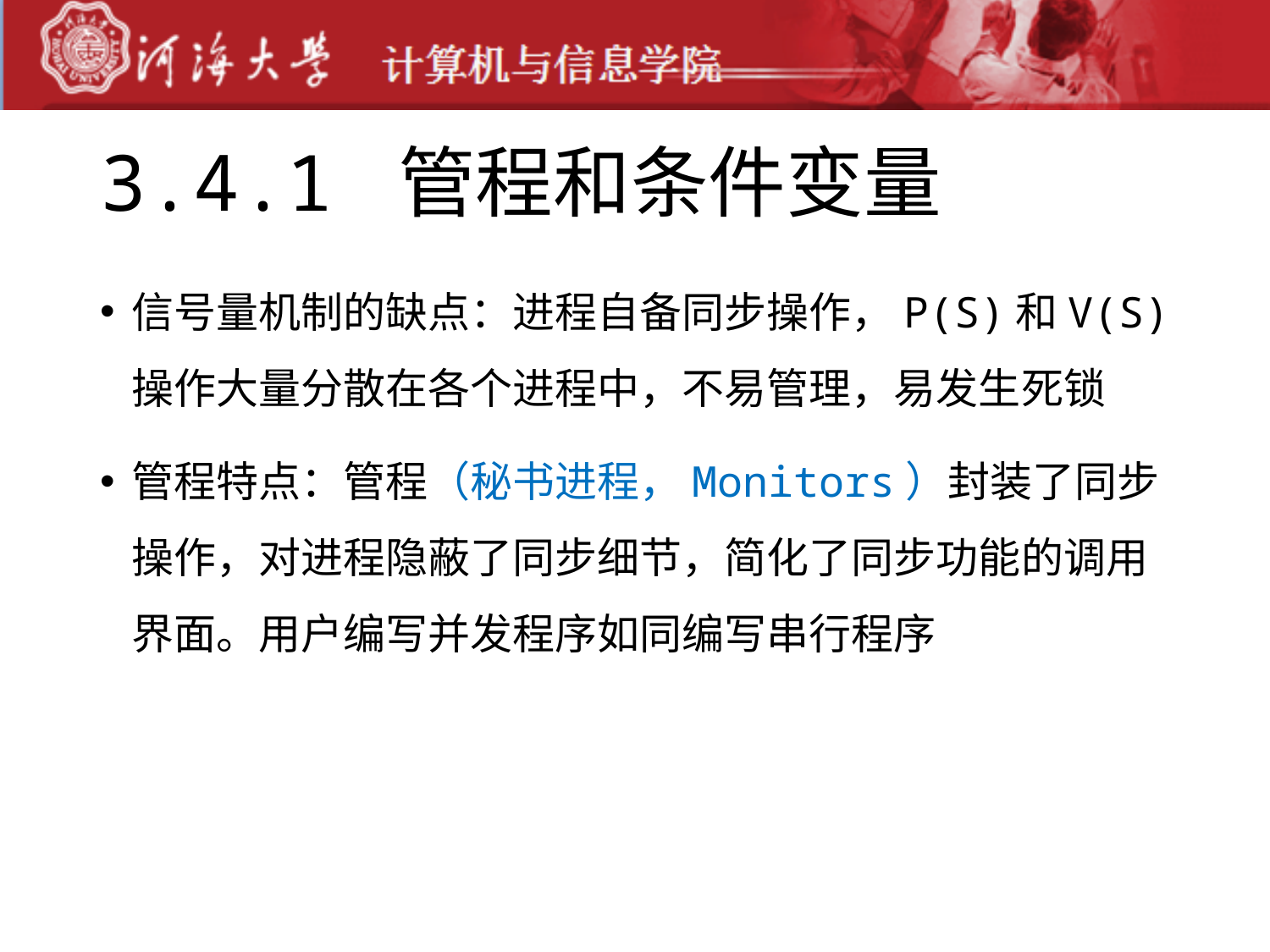

# 3.4.1 管程和条件变量
信号量机制的缺点：进程自备同步操作，P(S)和V(S)操作大量分散在各个进程中，不易管理，易发生死锁
管程特点：管程（秘书进程，Monitors）封装了同步操作，对进程隐蔽了同步细节，简化了同步功能的调用界面。用户编写并发程序如同编写串行程序